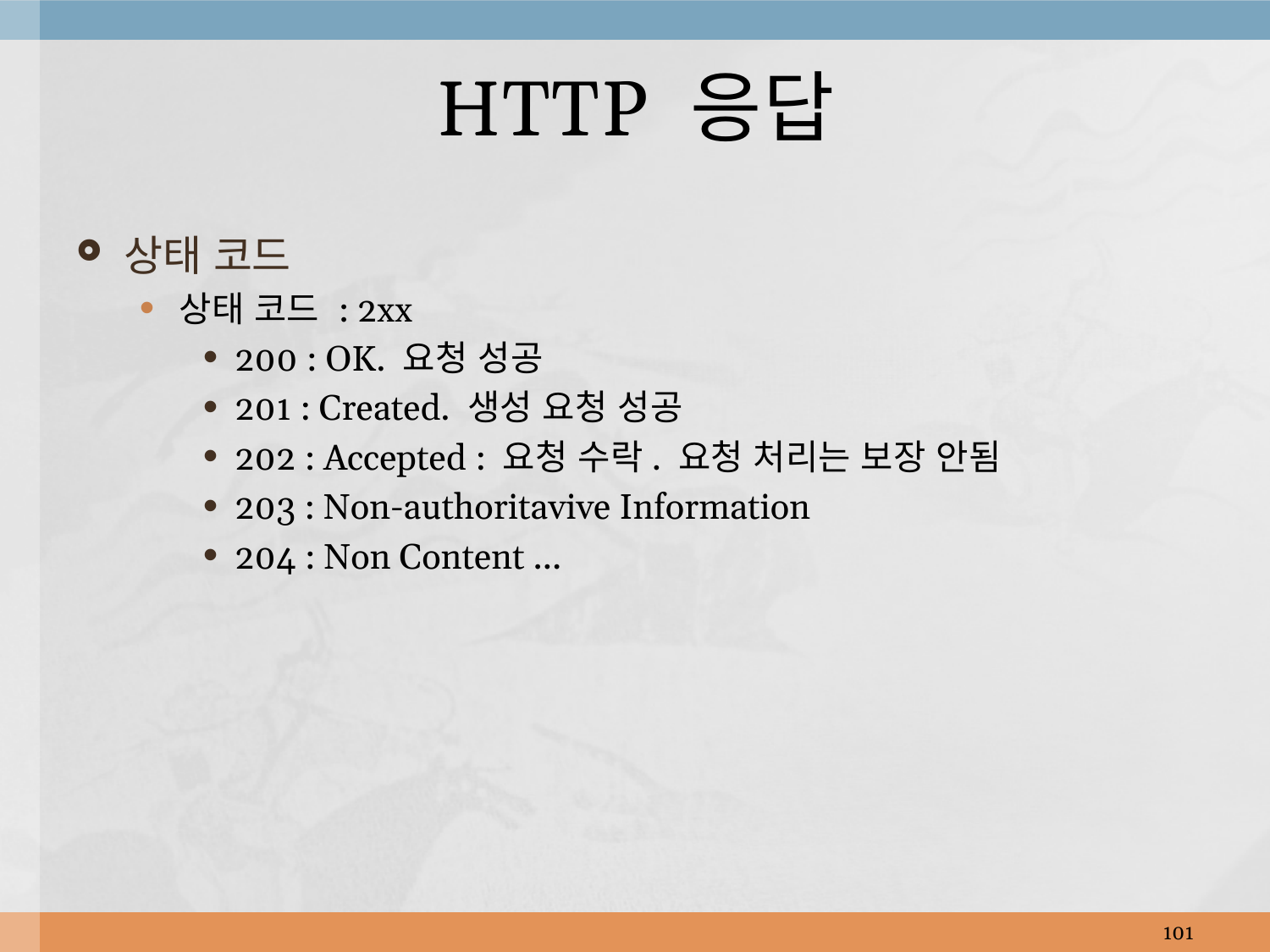

# HTTP 응답
상태 코드
상태 코드 : 2xx
200 : OK. 요청 성공
201 : Created. 생성 요청 성공
202 : Accepted : 요청 수락. 요청 처리는 보장 안됨
203 : Non-authoritavive Information
204 : Non Content ...
101